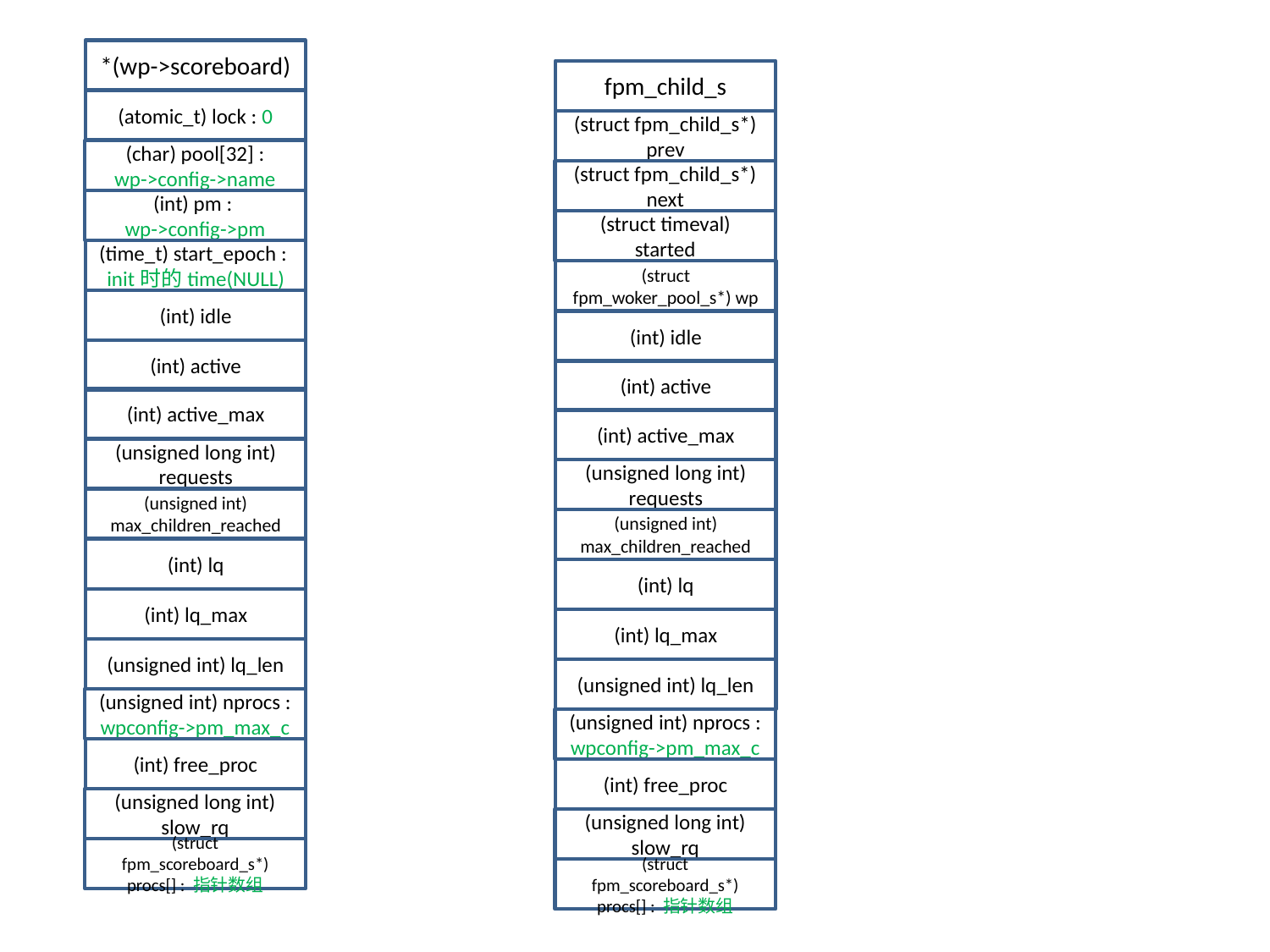

*(wp->scoreboard)
(atomic_t) lock : 0
(char) pool[32] :
wp->config->name
(int) pm :
wp->config->pm
(time_t) start_epoch :
init时的time(NULL)
(int) idle
(int) active
(int) active_max
(unsigned long int) requests
(unsigned int) max_children_reached
(int) lq
(int) lq_max
(unsigned int) lq_len
(unsigned int) nprocs :
wpconfig->pm_max_c
(int) free_proc
(unsigned long int) slow_rq
(struct fpm_scoreboard_s*) procs[] : 指针数组
fpm_child_s
(struct fpm_child_s*) prev
(struct fpm_child_s*) next
(struct timeval) started
(struct fpm_woker_pool_s*) wp
(int) idle
(int) active
(int) active_max
(unsigned long int) requests
(unsigned int) max_children_reached
(int) lq
(int) lq_max
(unsigned int) lq_len
(unsigned int) nprocs :
wpconfig->pm_max_c
(int) free_proc
(unsigned long int) slow_rq
(struct fpm_scoreboard_s*) procs[] : 指针数组